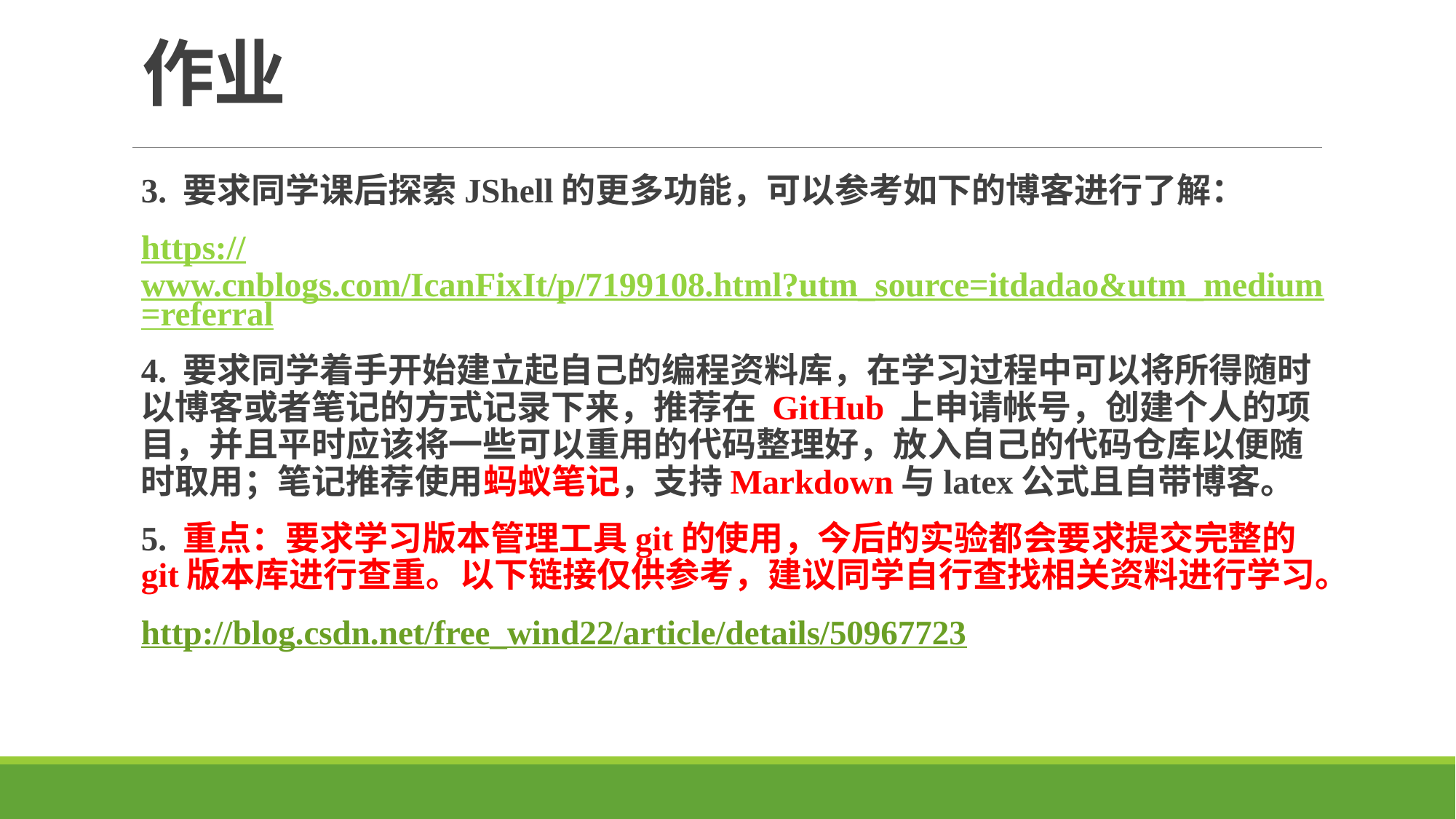

# 作业
3. 要求同学课后探索JShell的更多功能，可以参考如下的博客进行了解：
https://www.cnblogs.com/IcanFixIt/p/7199108.html?utm_source=itdadao&utm_medium=referral
4. 要求同学着手开始建立起自己的编程资料库，在学习过程中可以将所得随时以博客或者笔记的方式记录下来，推荐在 GitHub 上申请帐号，创建个人的项目，并且平时应该将一些可以重用的代码整理好，放入自己的代码仓库以便随时取用；笔记推荐使用蚂蚁笔记，支持Markdown与latex公式且自带博客。
5. 重点：要求学习版本管理工具git的使用，今后的实验都会要求提交完整的git版本库进行查重。以下链接仅供参考，建议同学自行查找相关资料进行学习。
http://blog.csdn.net/free_wind22/article/details/50967723